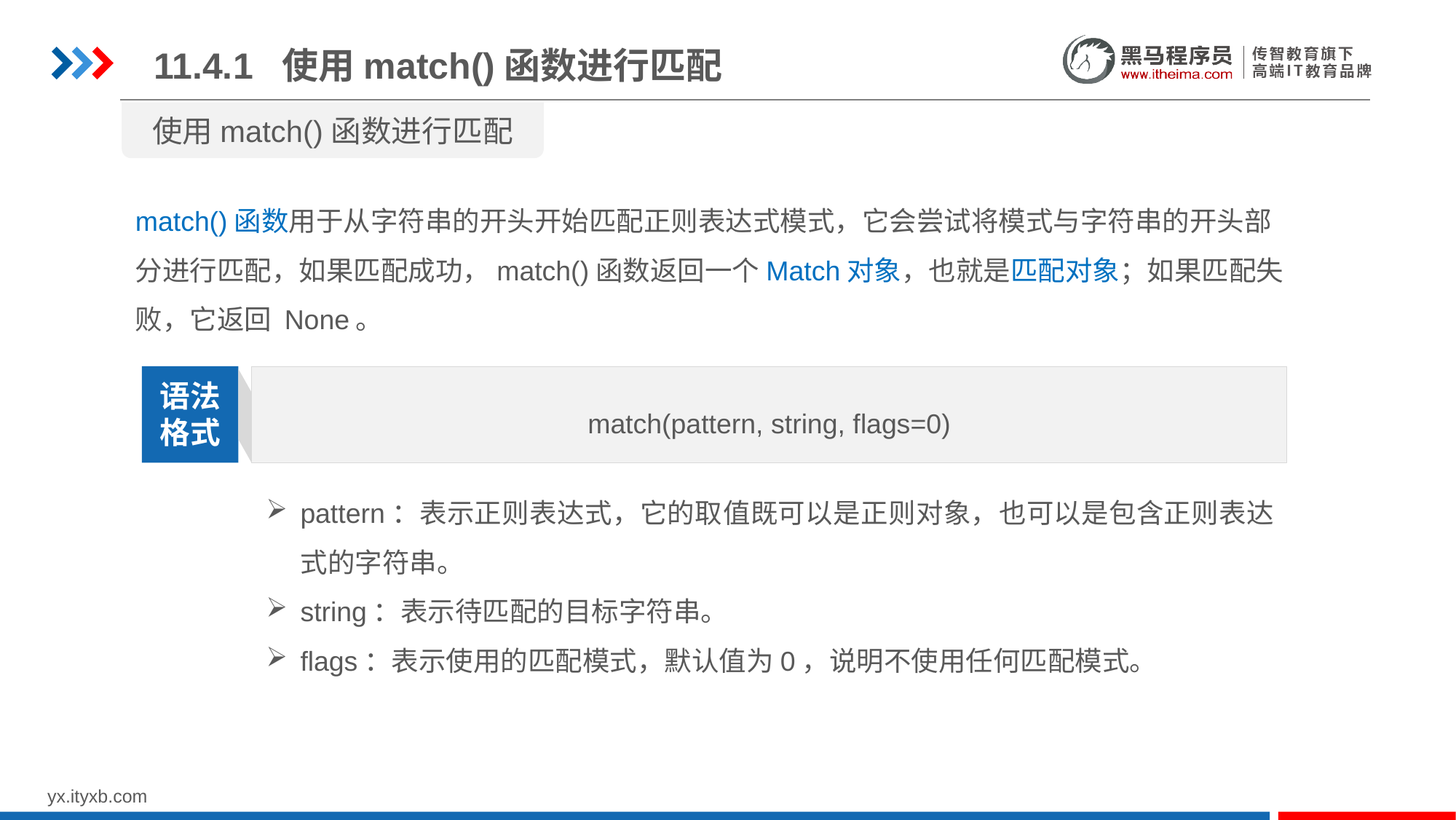

11.4.1  使用match()函数进行匹配

使用match()函数进行匹配
match()函数用于从字符串的开头开始匹配正则表达式模式，它会尝试将模式与字符串的开头部分进行匹配，如果匹配成功，match()函数返回一个Match对象，也就是匹配对象；如果匹配失败，它返回 None。

match(pattern, string, flags=0)

语法
格式
pattern：表示正则表达式，它的取值既可以是正则对象，也可以是包含正则表达式的字符串。
string：表示待匹配的目标字符串。
flags：表示使用的匹配模式，默认值为0，说明不使用任何匹配模式。